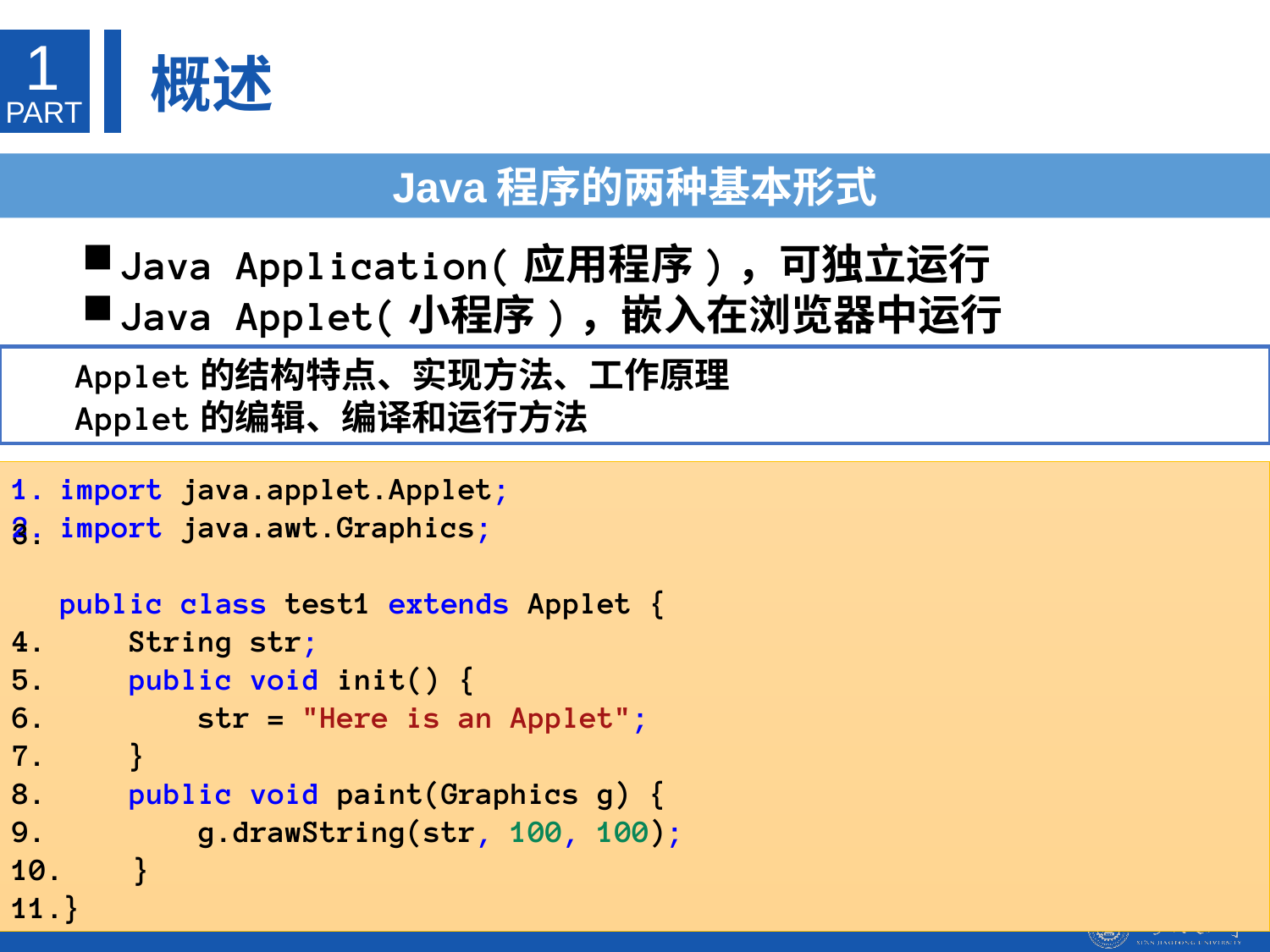

1
概述
PART
Java程序的两种基本形式
Java Application(应用程序)，可独立运行
Java Applet(小程序)，嵌入在浏览器中运行
Applet的结构特点、实现方法、工作原理
Applet的编辑、编译和运行方法
import java.applet.Applet;
import java.awt.Graphics;
public class test1 extends Applet {
    String str;
    public void init() {
        str = "Here is an Applet";
    }
    public void paint(Graphics g) {
        g.drawString(str, 100, 100);
    }
}